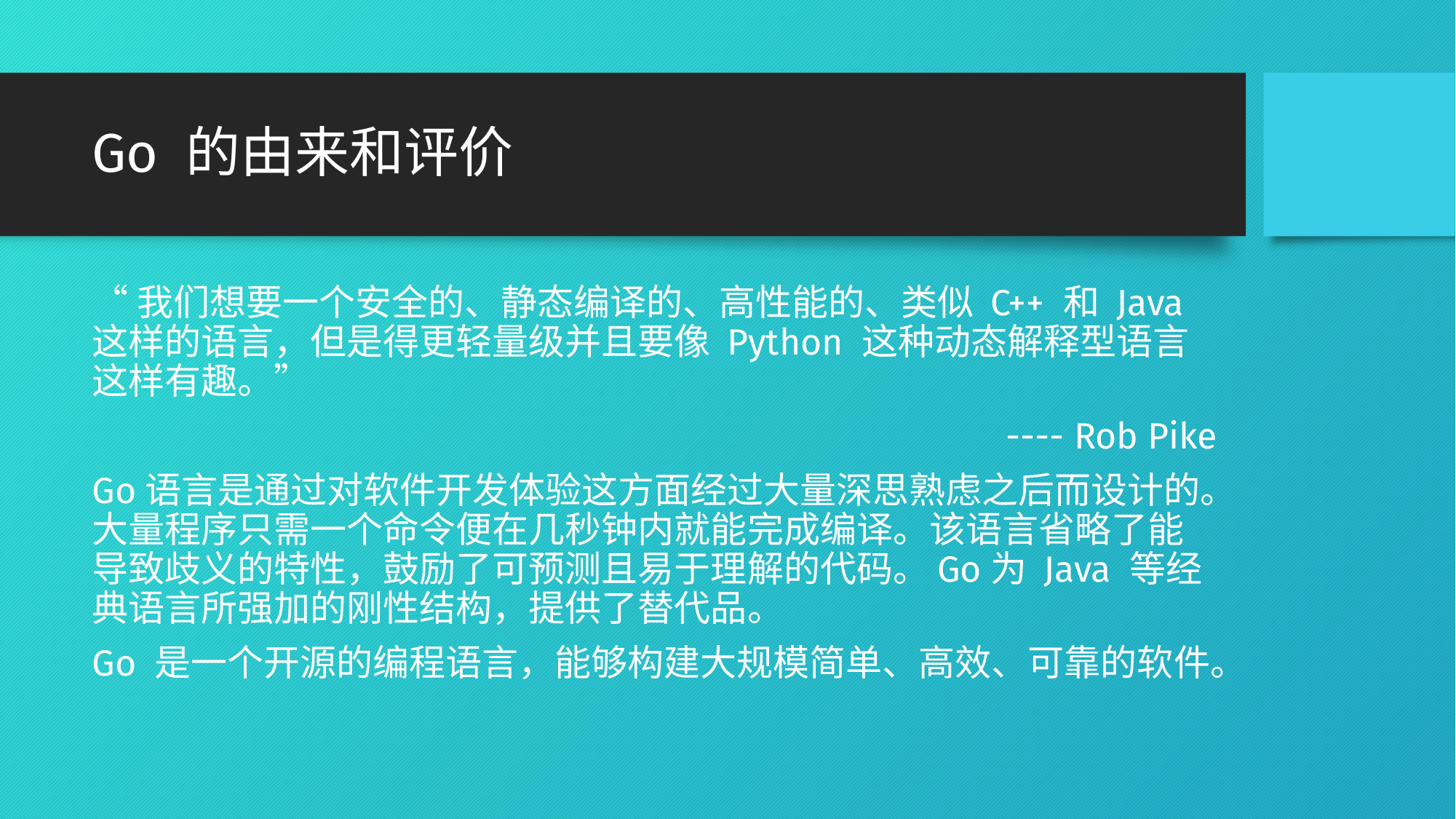

# Go 的由来和评价
“我们想要一个安全的、静态编译的、高性能的、类似 C++ 和 Java 这样的语言，但是得更轻量级并且要像 Python 这种动态解释型语言这样有趣。”
---- Rob Pike
Go语言是通过对软件开发体验这方面经过大量深思熟虑之后而设计的。大量程序只需一个命令便在几秒钟内就能完成编译。该语言省略了能导致歧义的特性，鼓励了可预测且易于理解的代码。Go为 Java 等经典语言所强加的刚性结构，提供了替代品。
Go 是一个开源的编程语言，能够构建大规模简单、高效、可靠的软件。